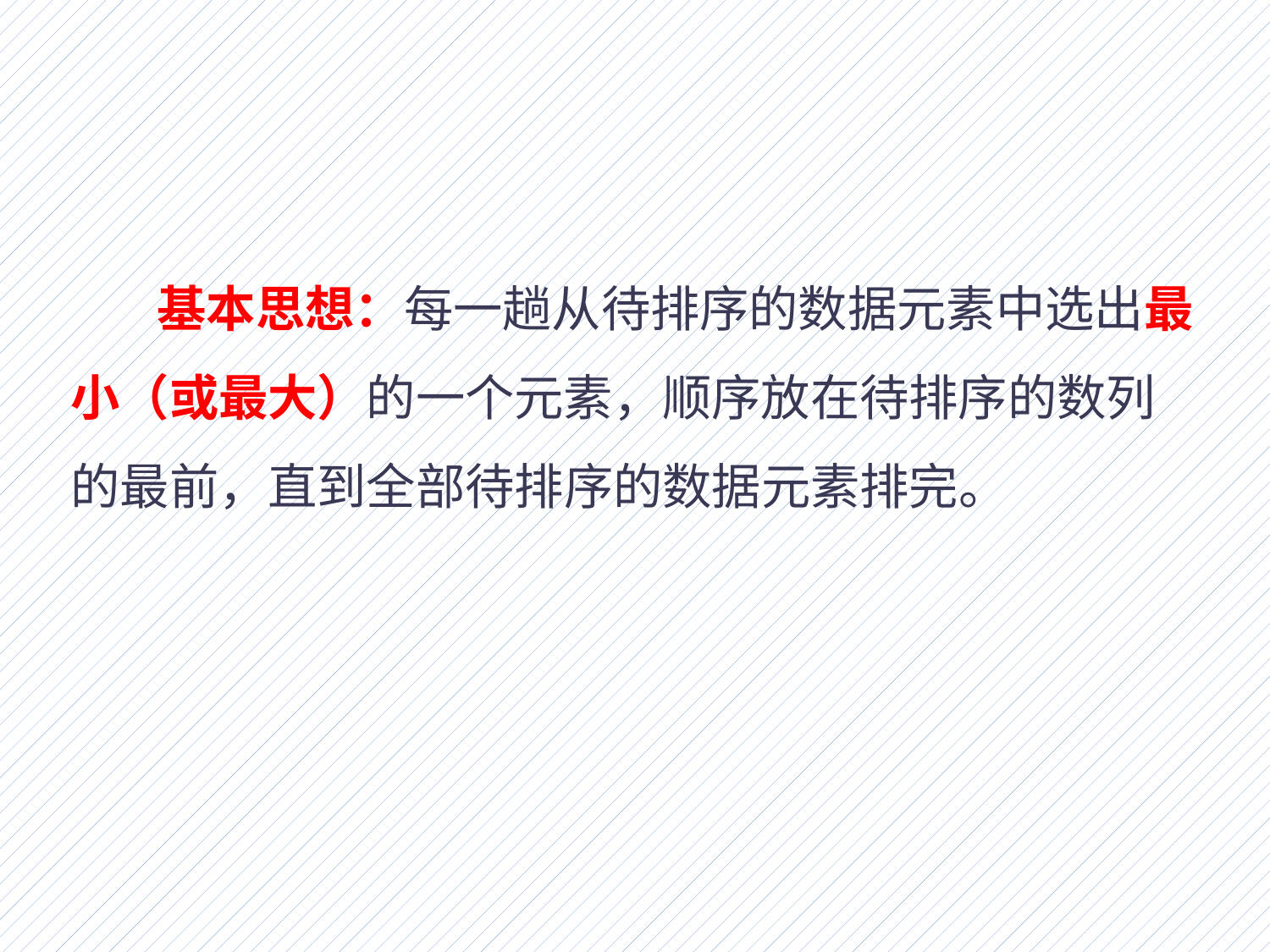

基本思想：每一趟从待排序的数据元素中选出最小（或最大）的一个元素，顺序放在待排序的数列的最前，直到全部待排序的数据元素排完。